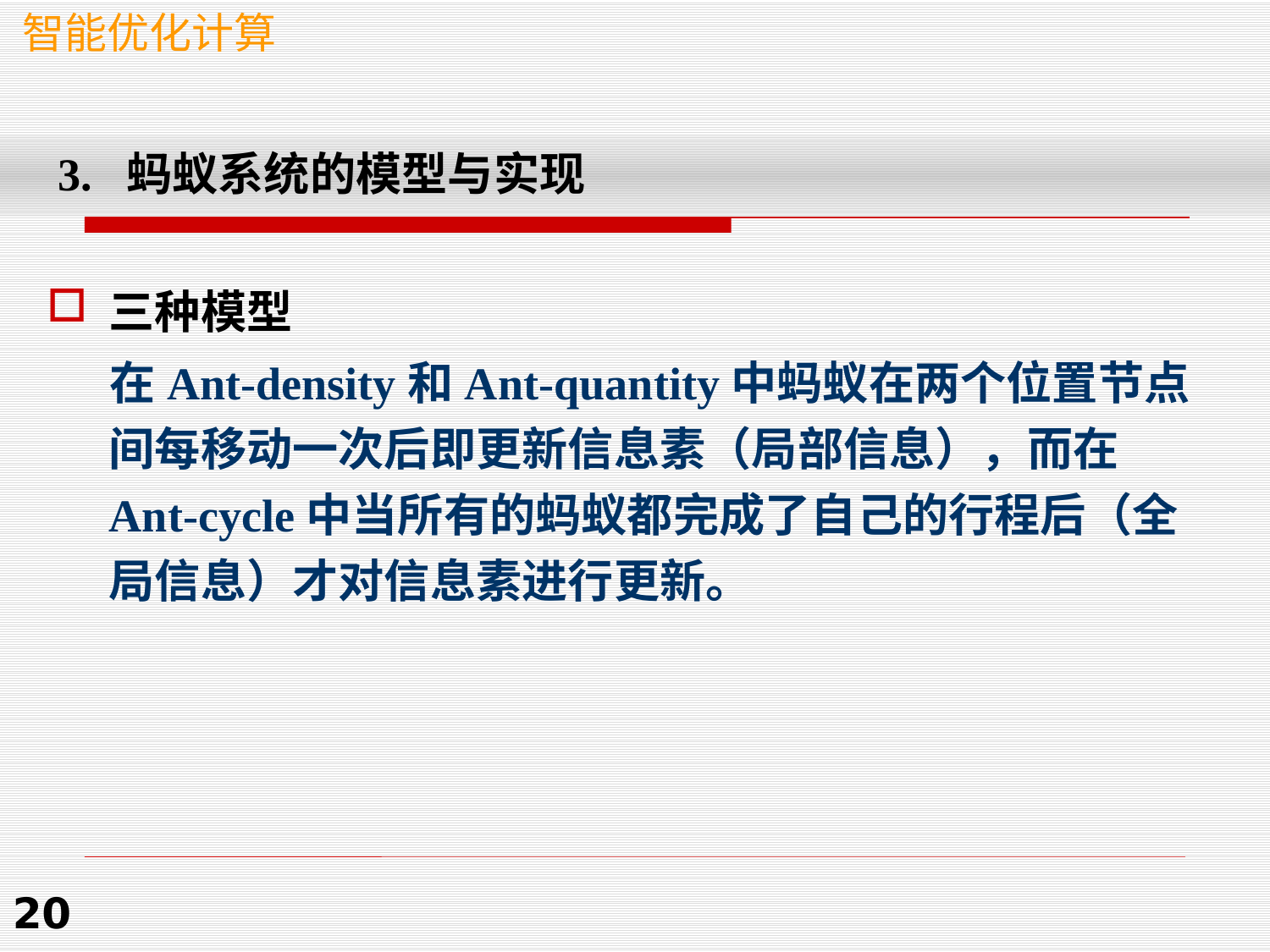

智能优化计算
    3.  蚂蚁系统的模型与实现
三种模型
     在Ant-density和Ant-quantity中蚂蚁在两个位置节点间每移动一次后即更新信息素（局部信息），而在Ant-cycle中当所有的蚂蚁都完成了自己的行程后（全局信息）才对信息素进行更新。